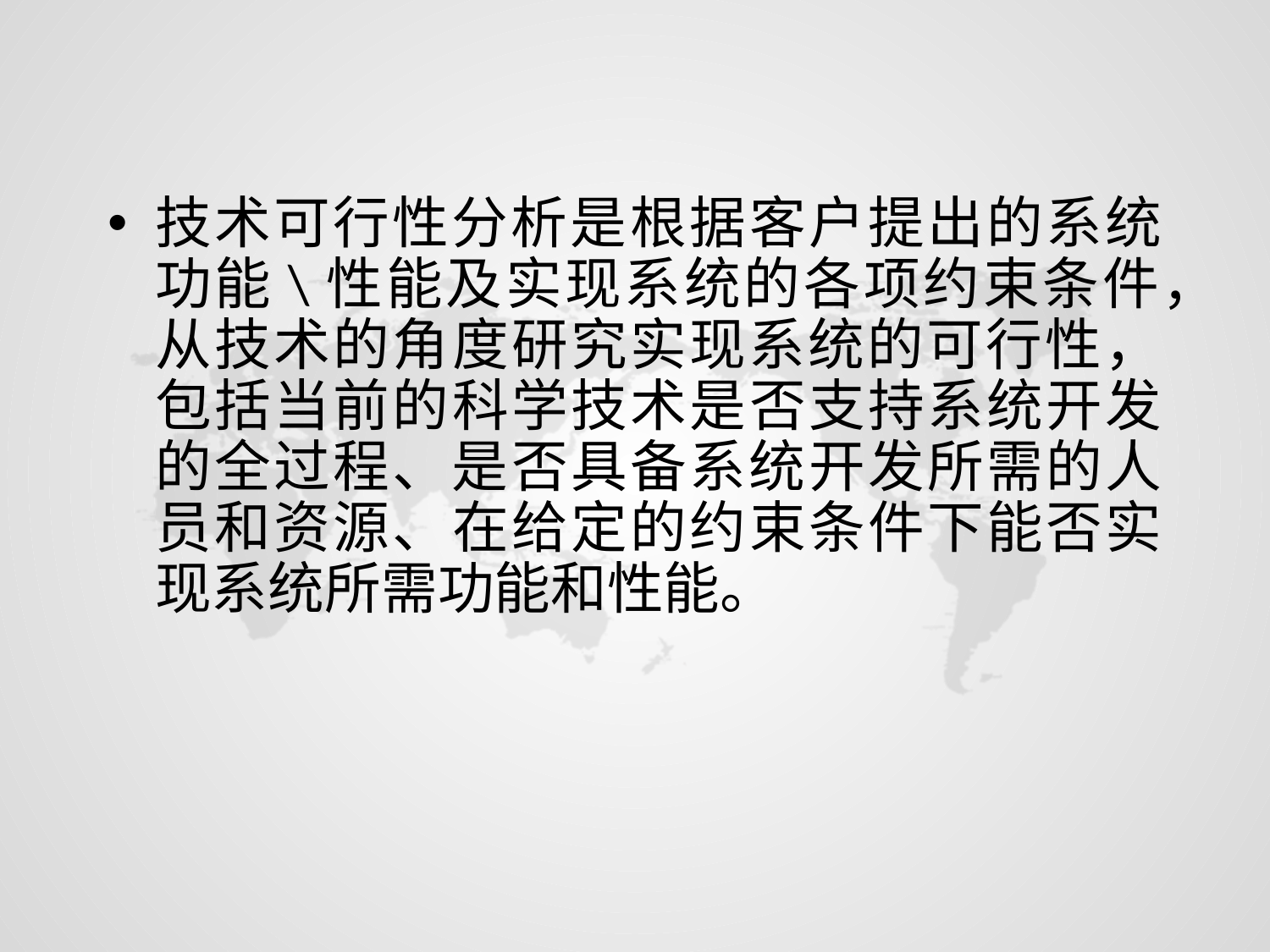

技术可行性分析是根据客户提出的系统功能\性能及实现系统的各项约束条件，从技术的角度研究实现系统的可行性，包括当前的科学技术是否支持系统开发的全过程、是否具备系统开发所需的人员和资源、在给定的约束条件下能否实现系统所需功能和性能。